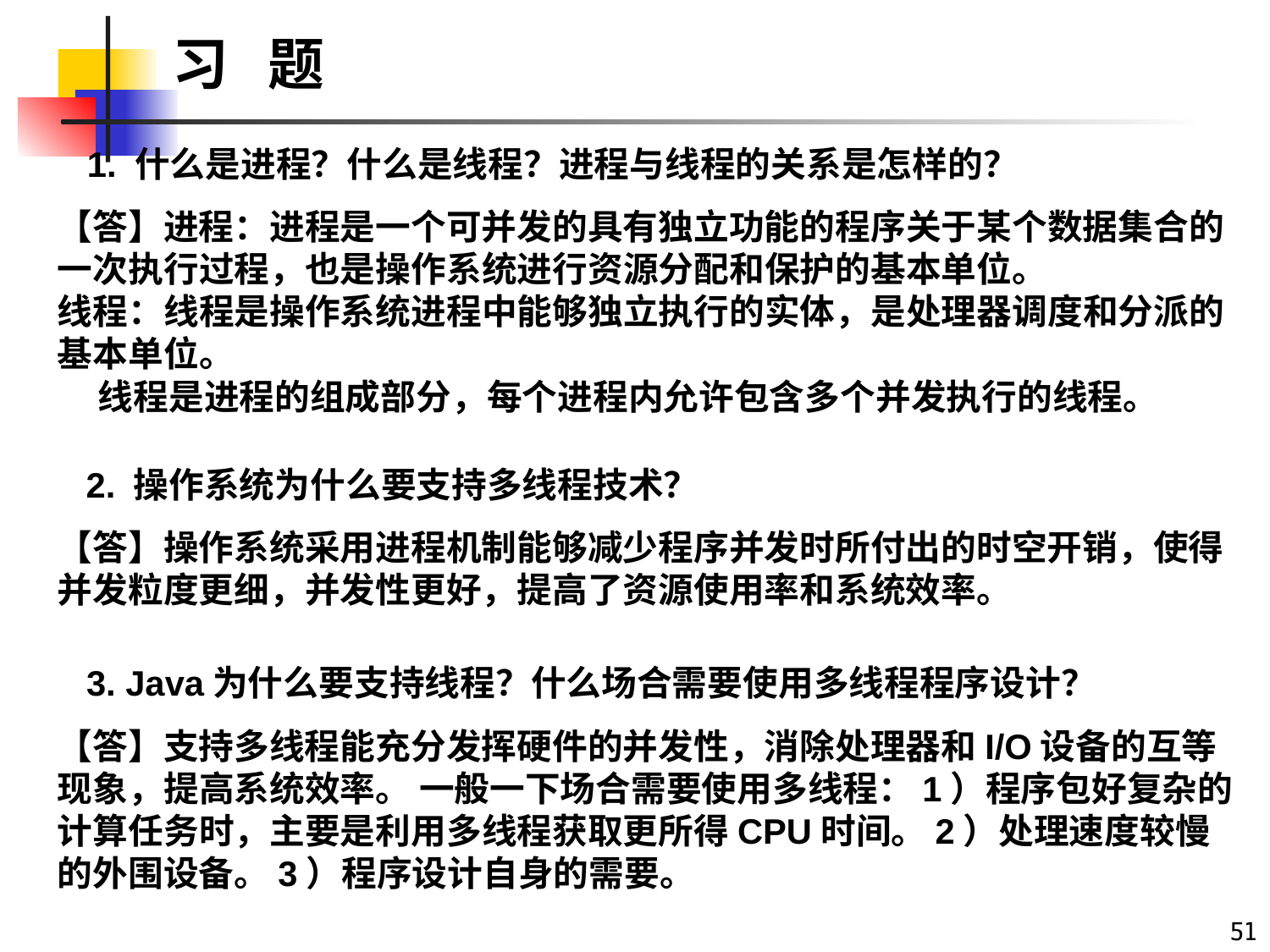

# 习   题
1. 什么是进程？什么是线程？进程与线程的关系是怎样的？
【答】进程：进程是一个可并发的具有独立功能的程序关于某个数据集合的一次执行过程，也是操作系统进行资源分配和保护的基本单位。
线程：线程是操作系统进程中能够独立执行的实体，是处理器调度和分派的基本单位。
    线程是进程的组成部分，每个进程内允许包含多个并发执行的线程。
2. 操作系统为什么要支持多线程技术？
【答】操作系统采用进程机制能够减少程序并发时所付出的时空开销，使得并发粒度更细，并发性更好，提高了资源使用率和系统效率。
3. Java为什么要支持线程？什么场合需要使用多线程程序设计？
【答】支持多线程能充分发挥硬件的并发性，消除处理器和I/O设备的互等现象，提高系统效率。 一般一下场合需要使用多线程：1）程序包好复杂的计算任务时，主要是利用多线程获取更所得CPU时间。2）处理速度较慢的外围设备。3）程序设计自身的需要。
51